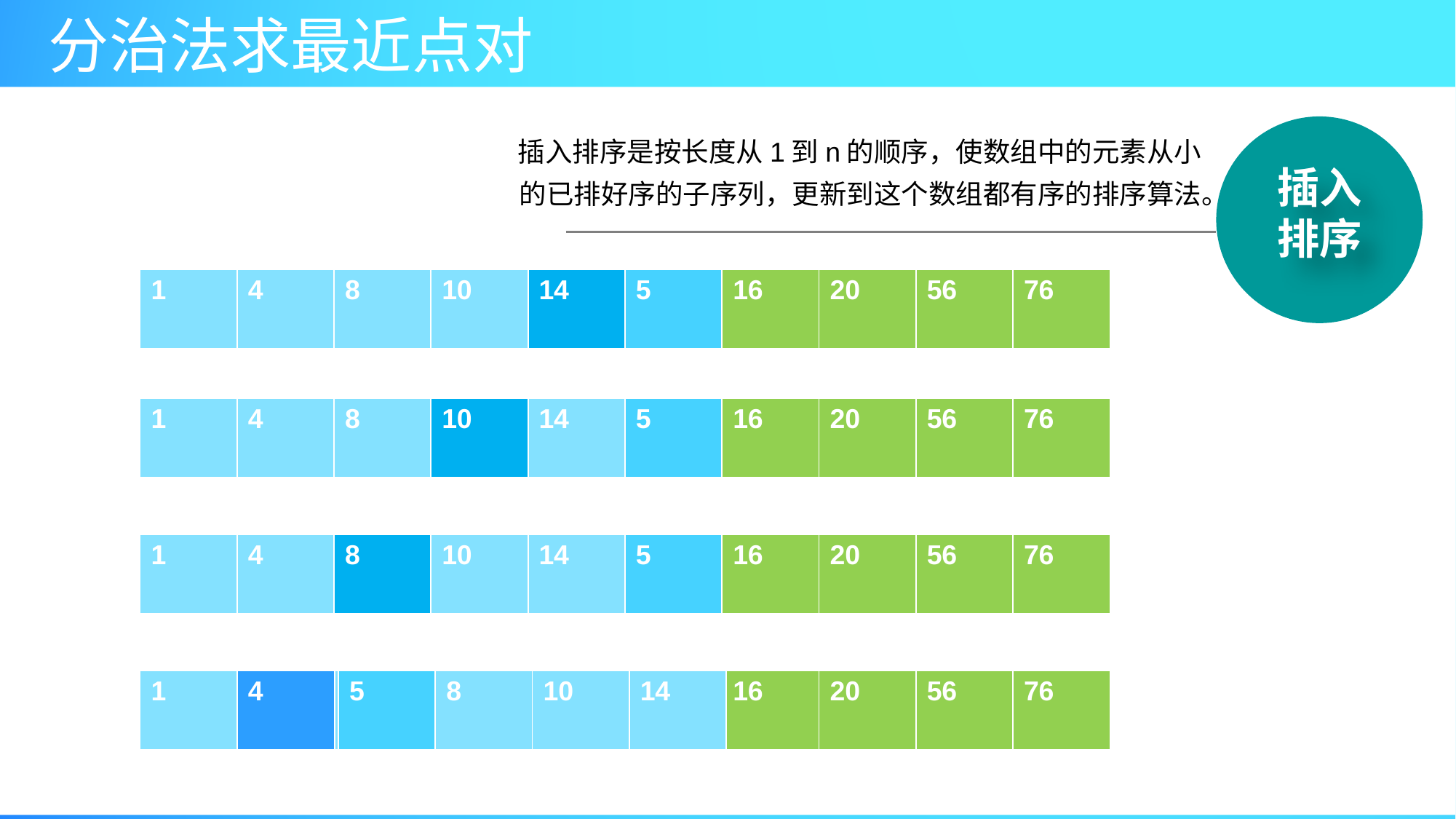

插入排序
插入排序是按长度从1到n的顺序，使数组中的元素从小的已排好序的子序列，更新到这个数组都有序的排序算法。
| 1 | 4 | 8 | 10 | 14 | 5 | 16 | 20 | 56 | 76 |
| --- | --- | --- | --- | --- | --- | --- | --- | --- | --- |
| 1 | 4 | 8 | 10 | 14 | 5 | 16 | 20 | 56 | 76 |
| --- | --- | --- | --- | --- | --- | --- | --- | --- | --- |
| 1 | 4 | 8 | 10 | 14 | 5 | 16 | 20 | 56 | 76 |
| --- | --- | --- | --- | --- | --- | --- | --- | --- | --- |
| 1 | 4 | 8 | 10 | 14 | 5 | 16 | 20 | 56 | 76 |
| --- | --- | --- | --- | --- | --- | --- | --- | --- | --- |
| 5 | 8 | 10 | 14 |
| --- | --- | --- | --- |